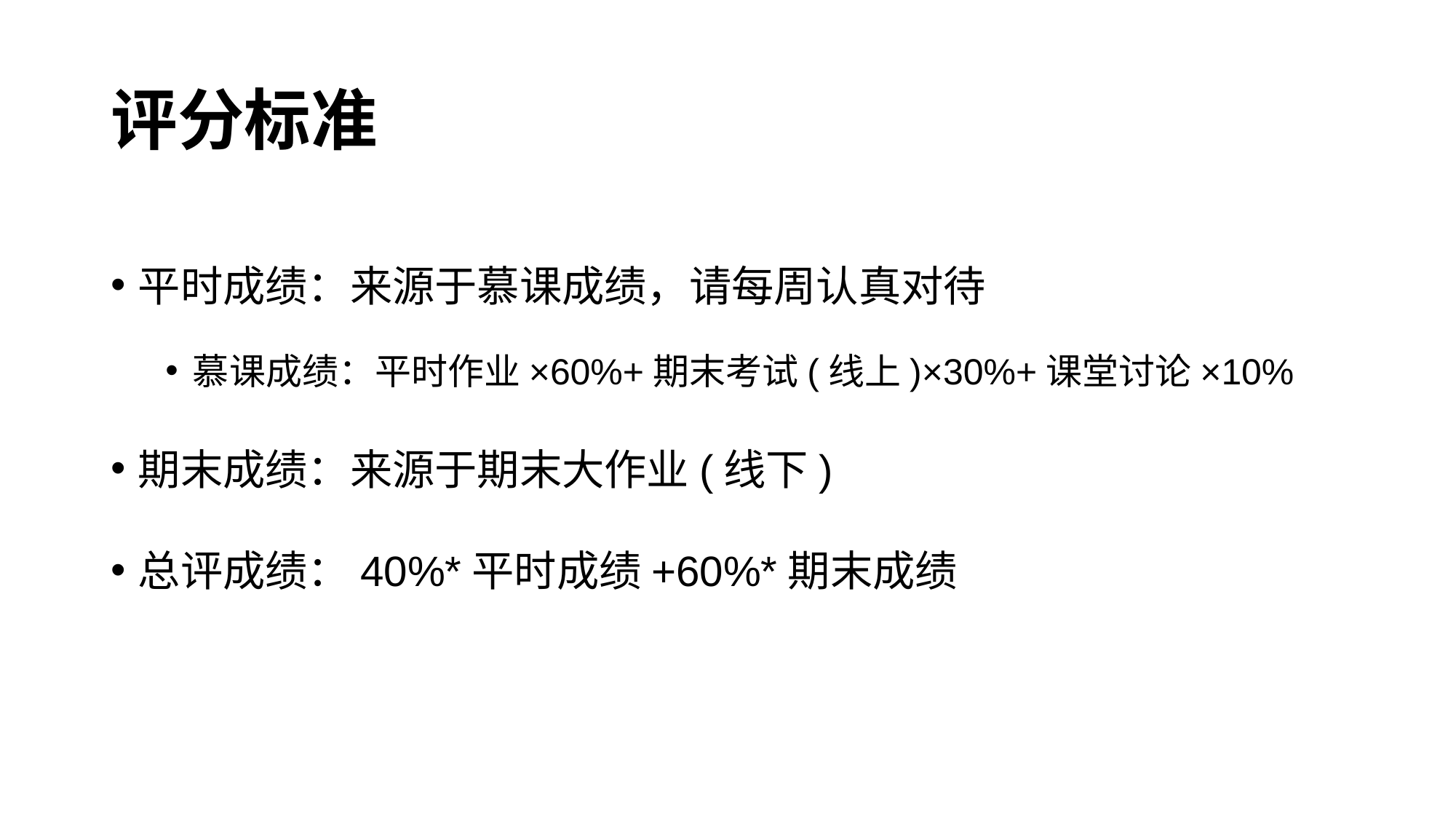

# 评分标准
平时成绩：来源于慕课成绩，请每周认真对待
慕课成绩：平时作业×60%+期末考试(线上)×30%+课堂讨论×10%
期末成绩：来源于期末大作业(线下)
总评成绩：40%*平时成绩+60%*期末成绩